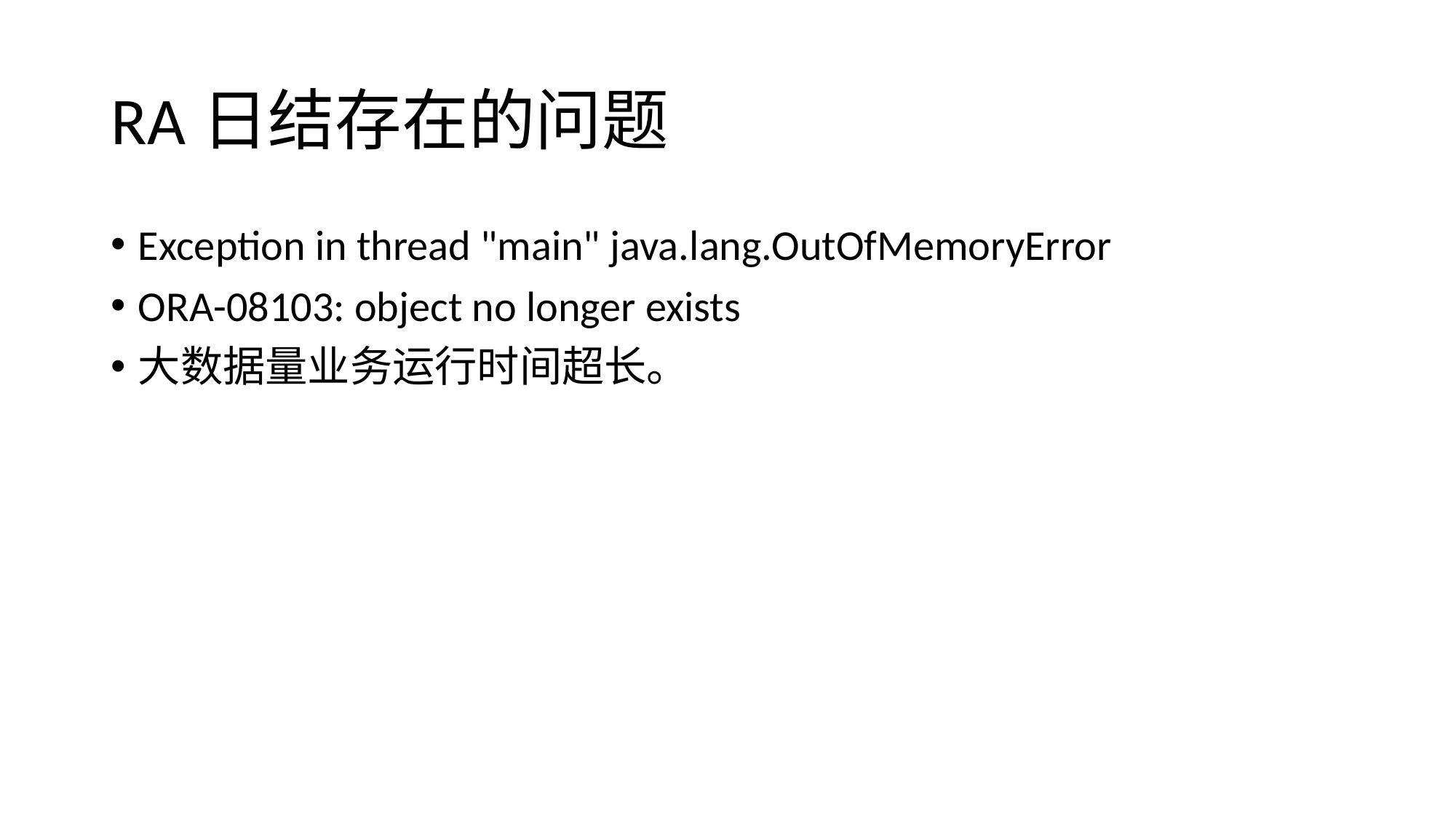

# RA日结存在的问题
Exception in thread "main" java.lang.OutOfMemoryError
ORA-08103: object no longer exists
大数据量业务运行时间超长。